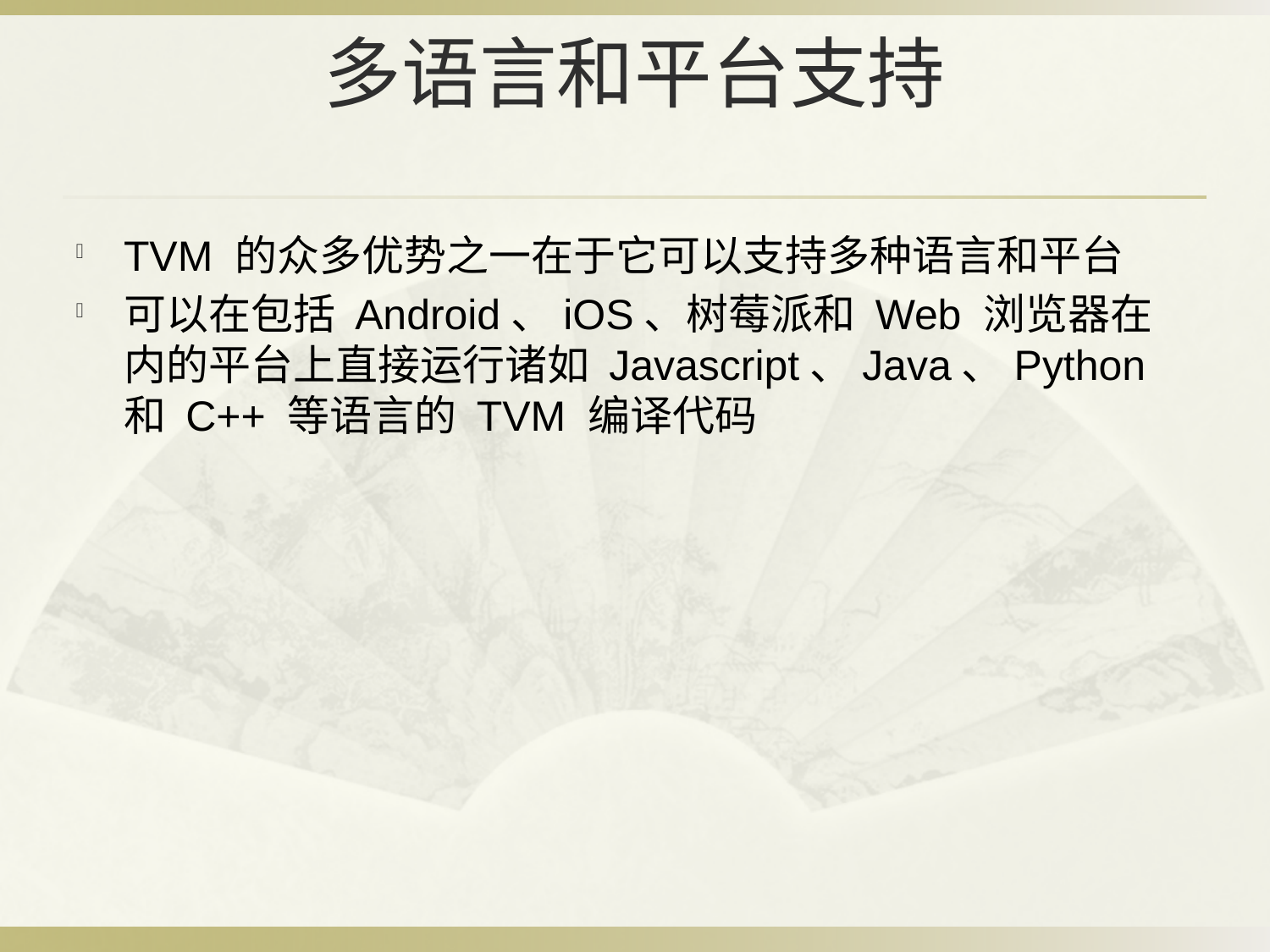

# 多语言和平台支持

TVM 的众多优势之一在于它可以支持多种语言和平台
可以在包括 Android、iOS、树莓派和 Web 浏览器在内的平台上直接运行诸如 Javascript、Java、Python 和 C++ 等语言的 TVM 编译代码